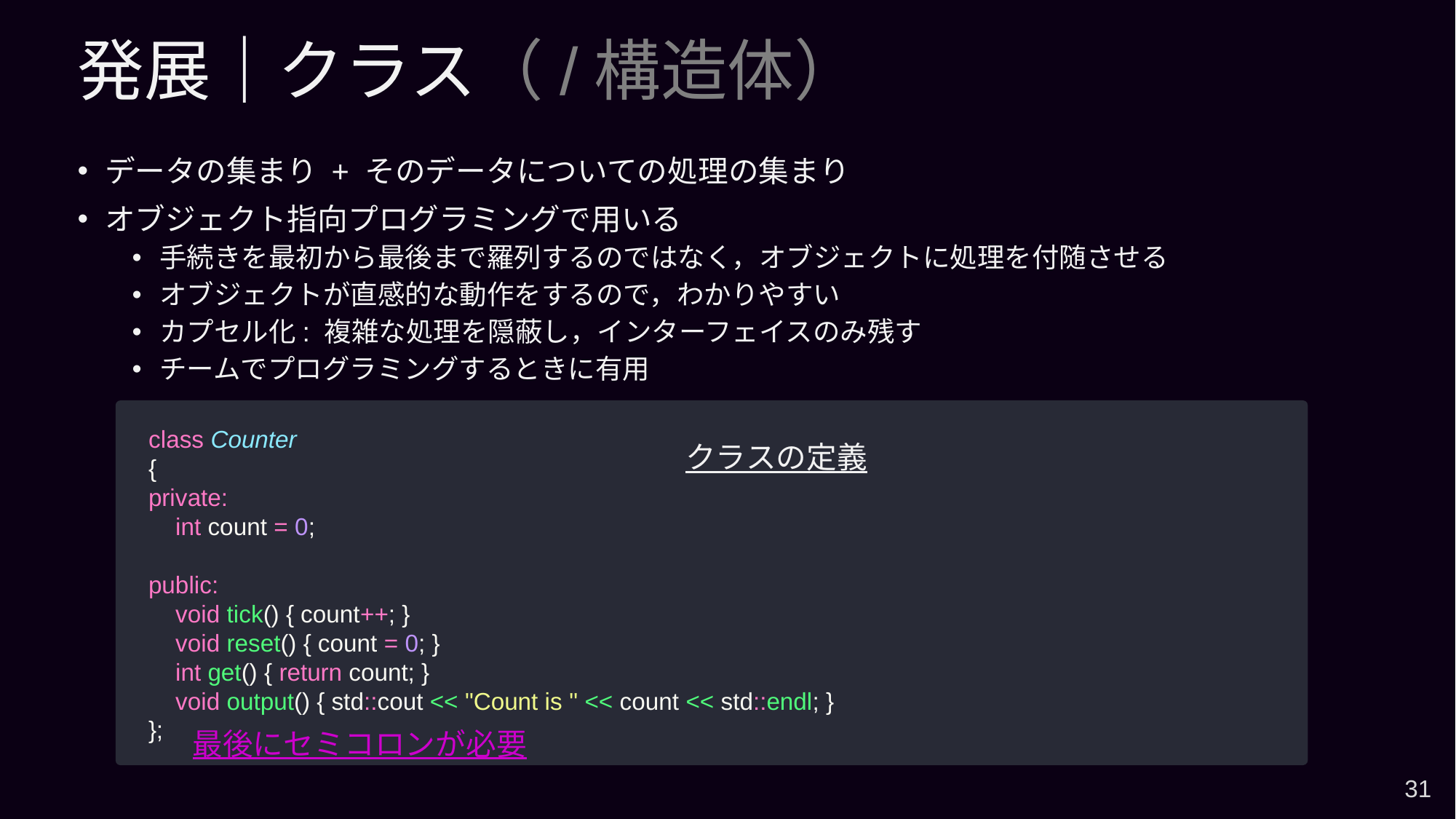

# 発展｜クラス（/構造体）
データの集まり + そのデータについての処理の集まり
オブジェクト指向プログラミングで用いる
手続きを最初から最後まで羅列するのではなく，オブジェクトに処理を付随させる
オブジェクトが直感的な動作をするので，わかりやすい
カプセル化: 複雑な処理を隠蔽し，インターフェイスのみ残す
チームでプログラミングするときに有用

class Counter
{
private:
    int count = 0;
public:
    void tick() { count++; }
    void reset() { count = 0; }
    int get() { return count; }
    void output() { std::cout << "Count is " << count << std::endl; }
};
クラスの定義
最後にセミコロンが必要
31